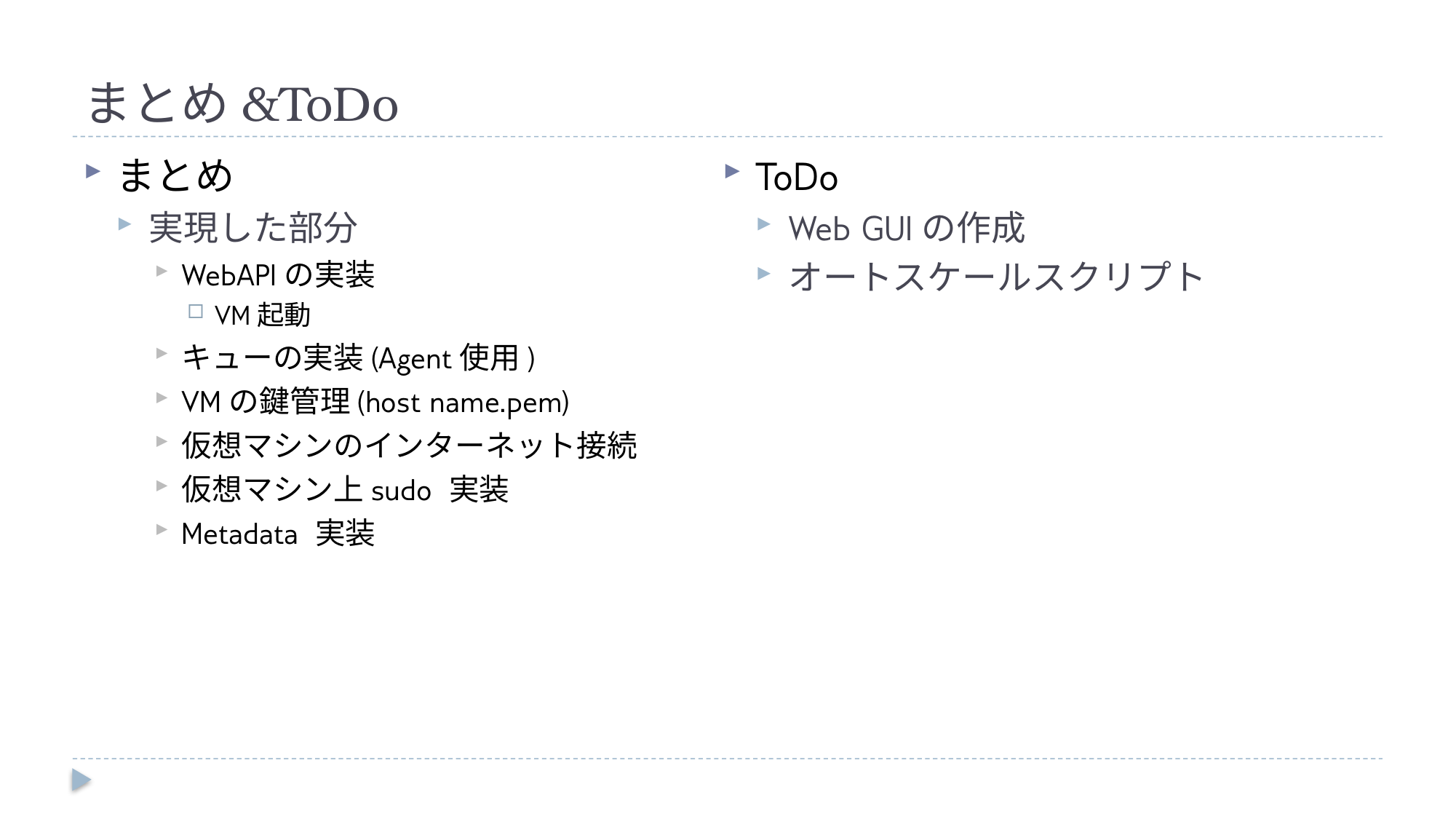

# まとめ&ToDo
まとめ
実現した部分
WebAPIの実装
VM起動
キューの実装(Agent使用)
VMの鍵管理(host name.pem)
仮想マシンのインターネット接続
仮想マシン上sudo 実装
Metadata 実装

ToDo
Web GUIの作成
オートスケールスクリプト